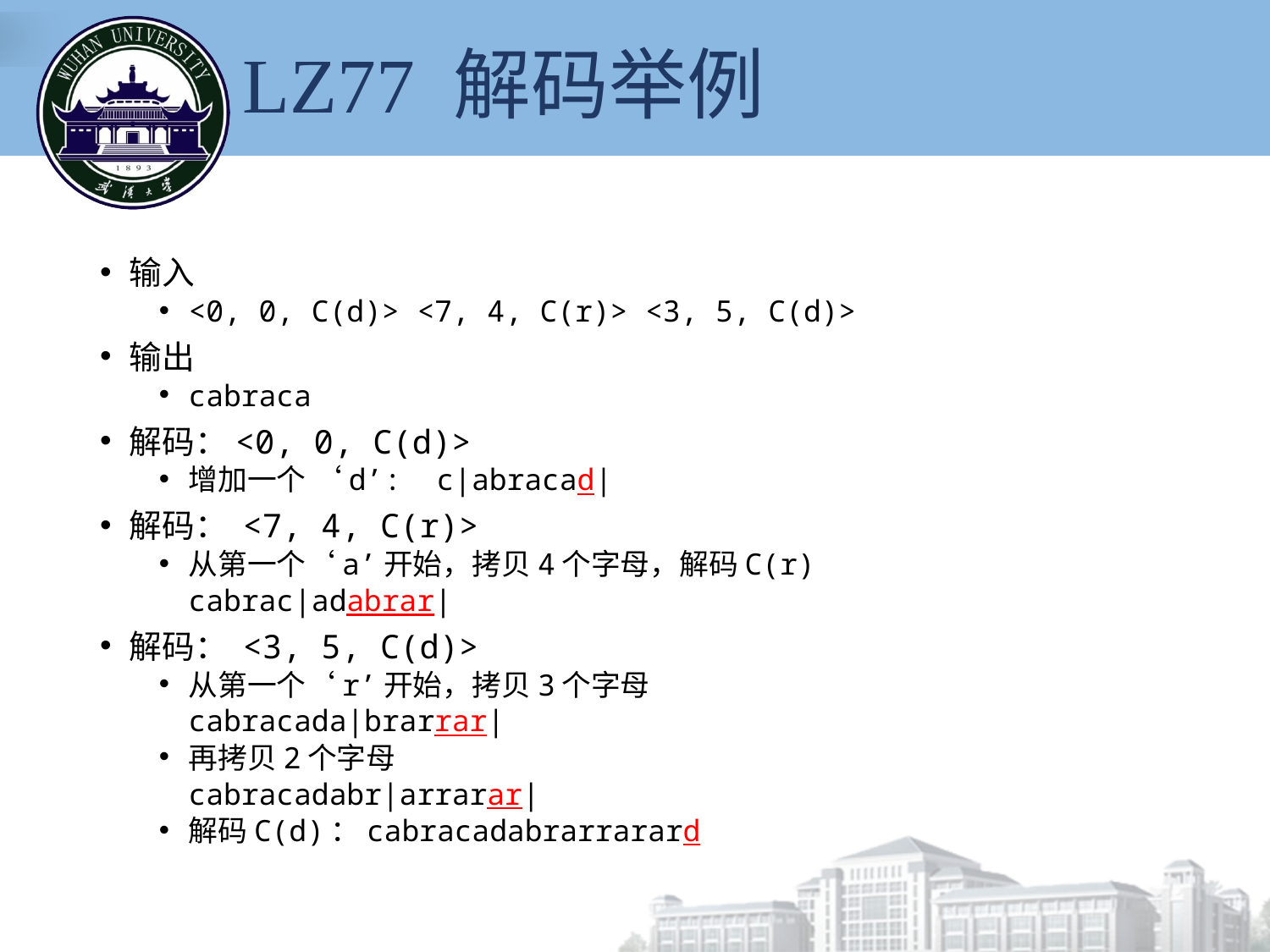

# LZ77 解码举例
输入
<0, 0, C(d)> <7, 4, C(r)> <3, 5, C(d)>
输出
cabraca
解码：<0, 0, C(d)>
增加一个 ‘d’:  c|abracad|
解码： <7, 4, C(r)>
从第一个‘a’开始，拷贝4个字母，解码C(r)
	cabrac|adabrar|
解码： <3, 5, C(d)>
从第一个‘r’开始，拷贝3个字母
 	cabracada|brarrar|
再拷贝2个字母
	cabracadabr|arrarar|
解码C(d)：cabracadabrarrarard